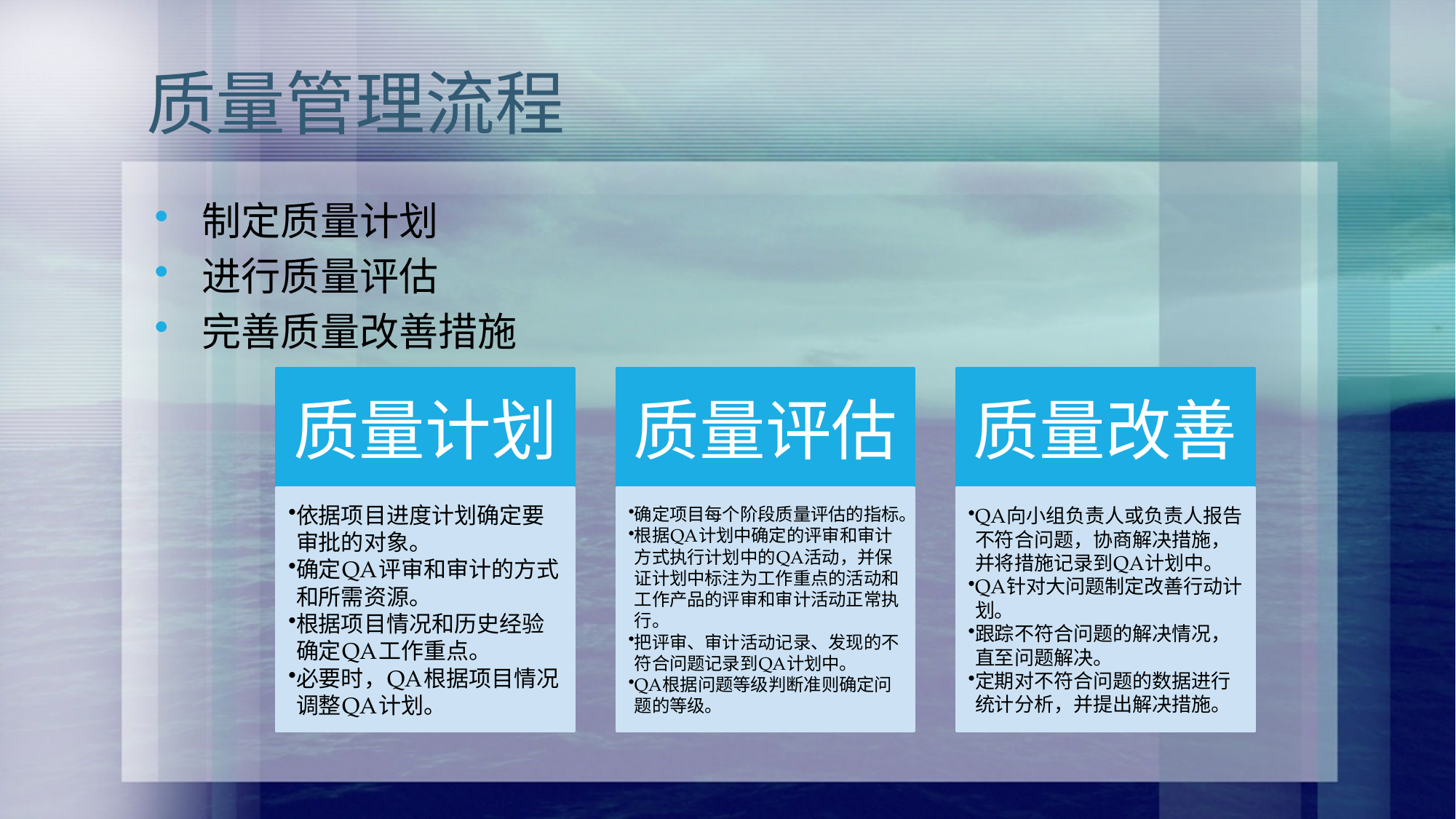

# 质量管理流程
制定质量计划
进行质量评估
完善质量改善措施
质量计划
依据项目进度计划确定要审批的对象。
质量评估
确定项目每个阶段质量评估的指标。
质量改善
QA向小组负责人或负责人报告不符合问题，协商解决措施，并将措施记录到QA计划中。
确定QA评审和审计的方式和所需资源。
根据项目情况和历史经验确定QA工作重点。
必要时，QA根据项目情况调整QA计划。
根据QA计划中确定的评审和审计方式执行计划中的QA活动，并保证计划中标注为工作重点的活动和工作产品的评审和审计活动正常执行。
把评审、审计活动记录、发现的不符合问题记录到QA计划中。
QA根据问题等级判断准则确定问题的等级。
QA针对大问题制定改善行动计划。
跟踪不符合问题的解决情况，直至问题解决。
定期对不符合问题的数据进行统计分析，并提出解决措施。